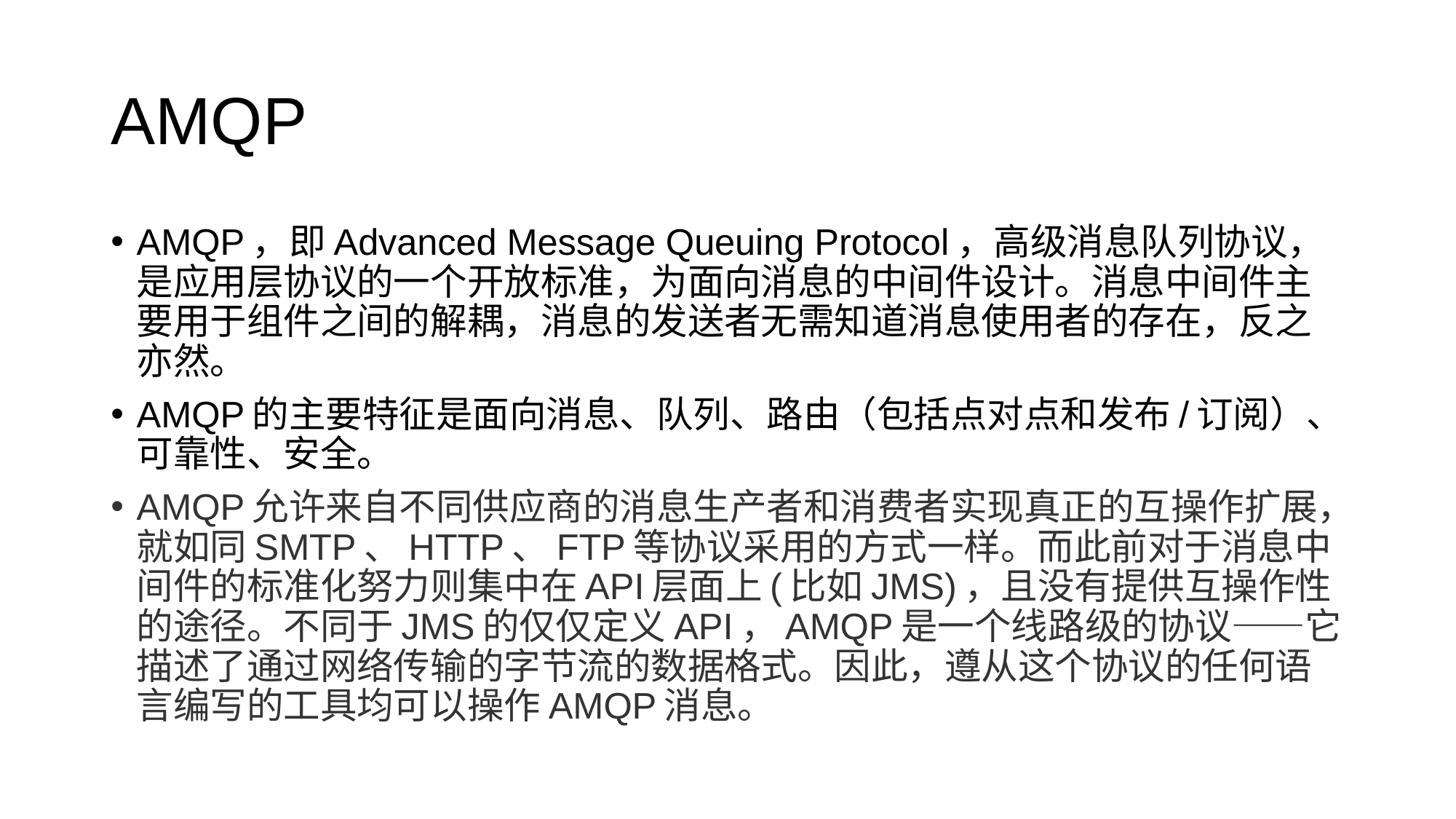

# AMQP
AMQP，即Advanced Message Queuing Protocol，高级消息队列协议，是应用层协议的一个开放标准，为面向消息的中间件设计。消息中间件主要用于组件之间的解耦，消息的发送者无需知道消息使用者的存在，反之亦然。
AMQP的主要特征是面向消息、队列、路由（包括点对点和发布/订阅）、可靠性、安全。
AMQP允许来自不同供应商的消息生产者和消费者实现真正的互操作扩展，就如同SMTP、HTTP、FTP等协议采用的方式一样。而此前对于消息中间件的标准化努力则集中在API层面上(比如JMS)，且没有提供互操作性的途径。不同于JMS的仅仅定义API，AMQP是一个线路级的协议——它描述了通过网络传输的字节流的数据格式。因此，遵从这个协议的任何语言编写的工具均可以操作AMQP消息。